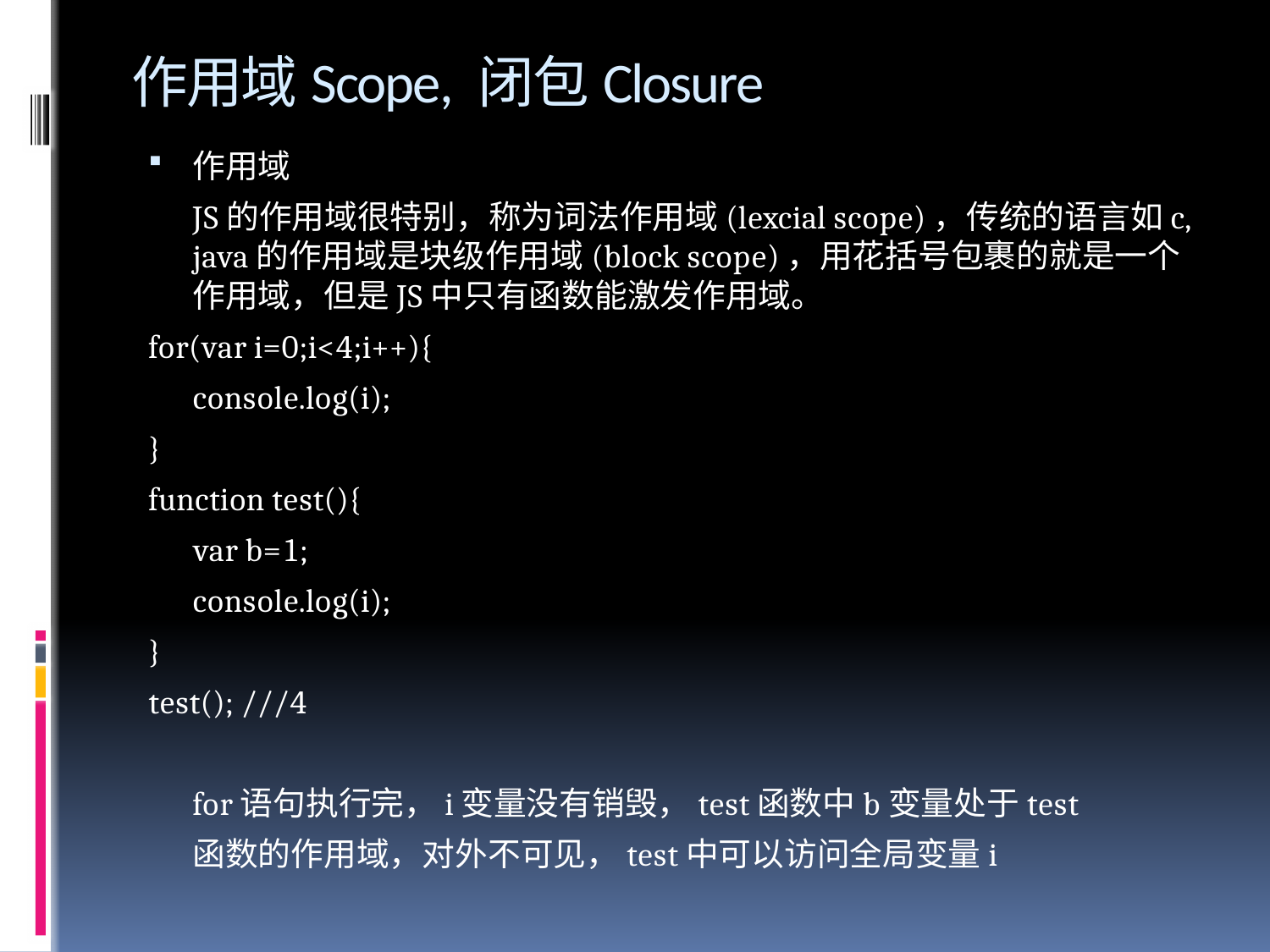

# 作用域Scope, 闭包Closure
作用域
	JS的作用域很特别，称为词法作用域(lexcial scope)，传统的语言如c, java的作用域是块级作用域(block scope)，用花括号包裹的就是一个作用域，但是JS中只有函数能激发作用域。
for(var i=0;i<4;i++){
	console.log(i);
}
function test(){
	var b=1;
	console.log(i);
}
test(); ///4

	for语句执行完，i变量没有销毁，test函数中b变量处于test
	函数的作用域，对外不可见，test中可以访问全局变量i